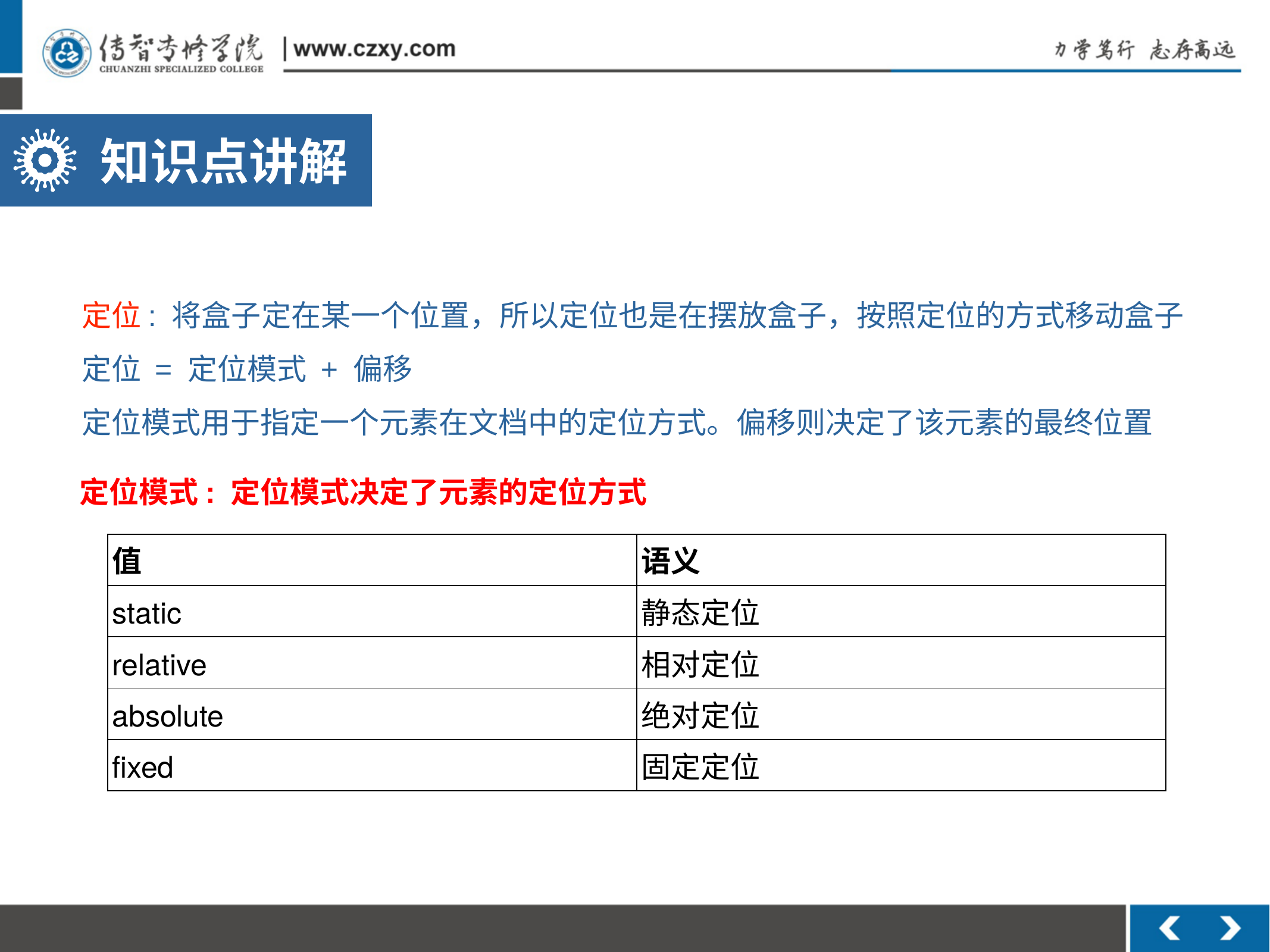

知识点讲解
定位: 将盒子定在某一个位置，所以定位也是在摆放盒子，按照定位的方式移动盒子
定位 = 定位模式 + 偏移
定位模式用于指定一个元素在文档中的定位方式。偏移则决定了该元素的最终位置
定位模式: 定位模式决定了元素的定位方式
| 值 | 语义 |
| --- | --- |
| static | 静态定位 |
| relative | 相对定位 |
| absolute | 绝对定位 |
| fixed | 固定定位 |